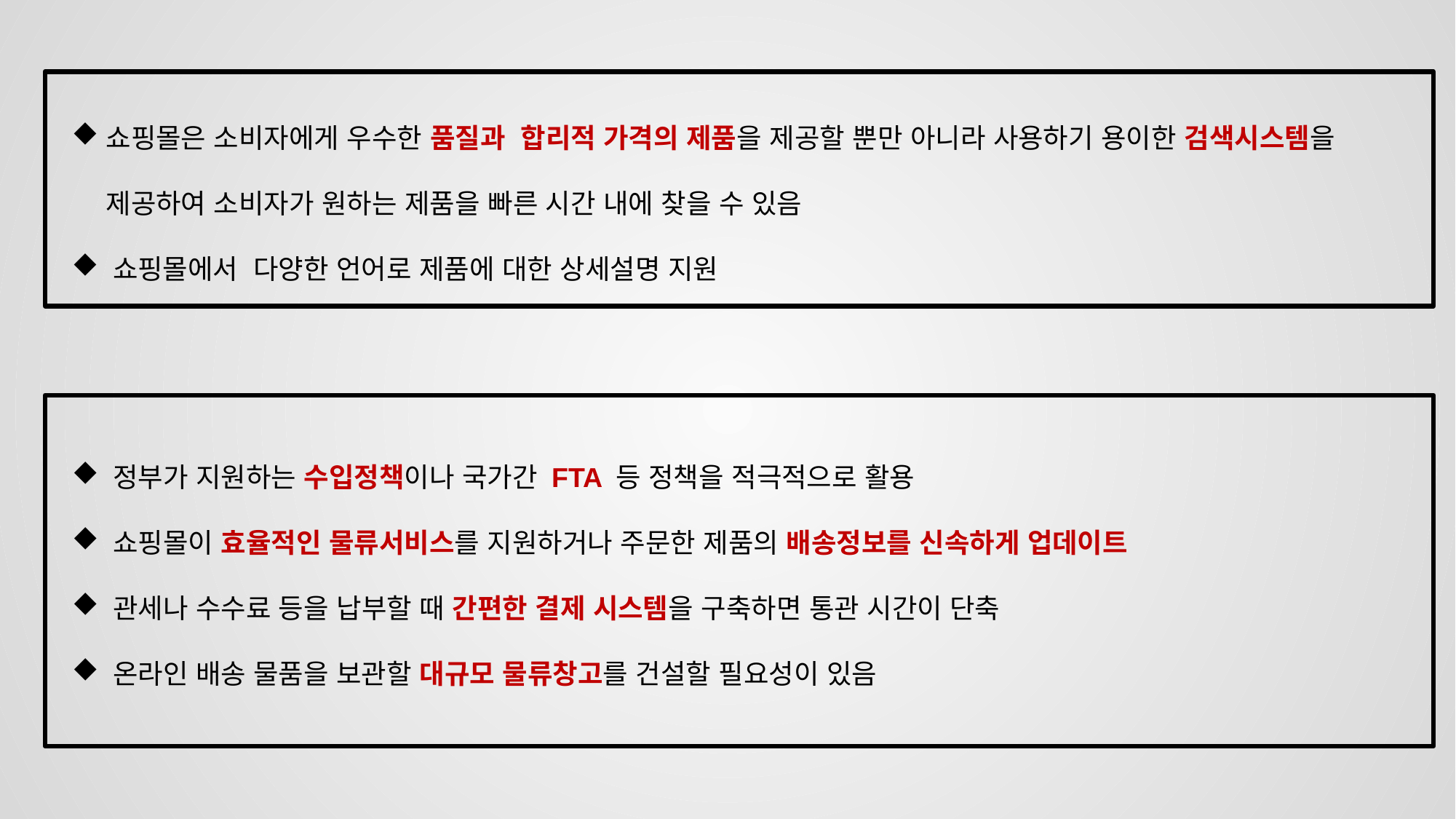

쇼핑몰은 소비자에게 우수한 품질과  합리적 가격의 제품을 제공할 뿐만 아니라 사용하기 용이한 검색시스템을 제공하여 소비자가 원하는 제품을 빠른 시간 내에 찾을 수 있음
쇼핑몰에서  다양한 언어로 제품에 대한 상세설명 지원

정부가 지원하는 수입정책이나 국가간 FTA 등 정책을 적극적으로 활용
쇼핑몰이 효율적인 물류서비스를 지원하거나 주문한 제품의 배송정보를 신속하게 업데이트
관세나 수수료 등을 납부할 때 간편한 결제 시스템을 구축하면 통관 시간이 단축
온라인 배송 물품을 보관할 대규모 물류창고를 건설할 필요성이 있음